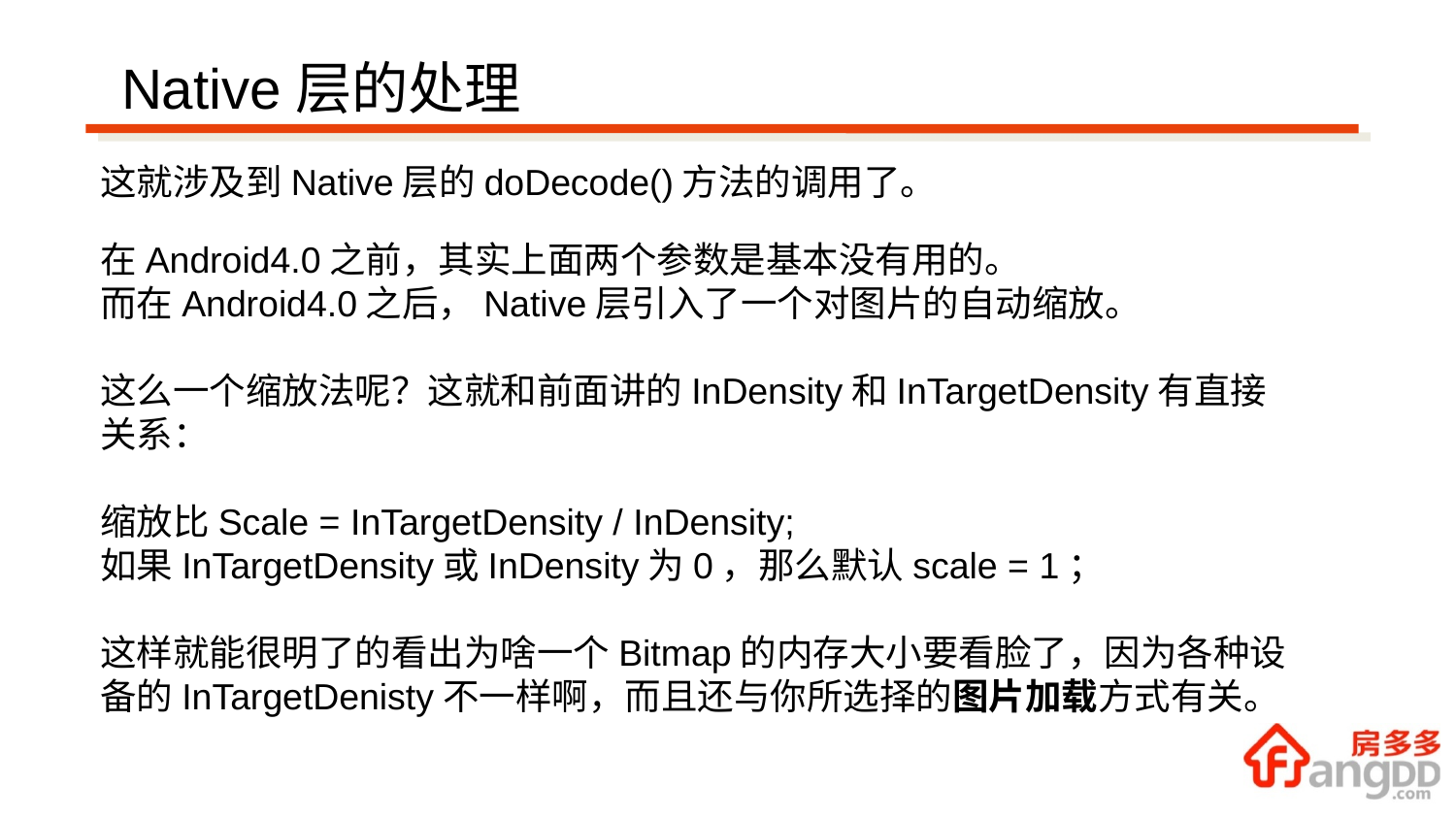

Native层的处理

这就涉及到Native层的doDecode()方法的调用了。

在Android4.0之前，其实上面两个参数是基本没有用的。
而在Android4.0之后，Native层引入了一个对图片的自动缩放。

这么一个缩放法呢？这就和前面讲的InDensity和InTargetDensity有直接关系：

缩放比Scale = InTargetDensity / InDensity;
如果InTargetDensity或InDensity为0，那么默认scale = 1；

这样就能很明了的看出为啥一个Bitmap的内存大小要看脸了，因为各种设备的InTargetDenisty不一样啊，而且还与你所选择的图片加载方式有关。